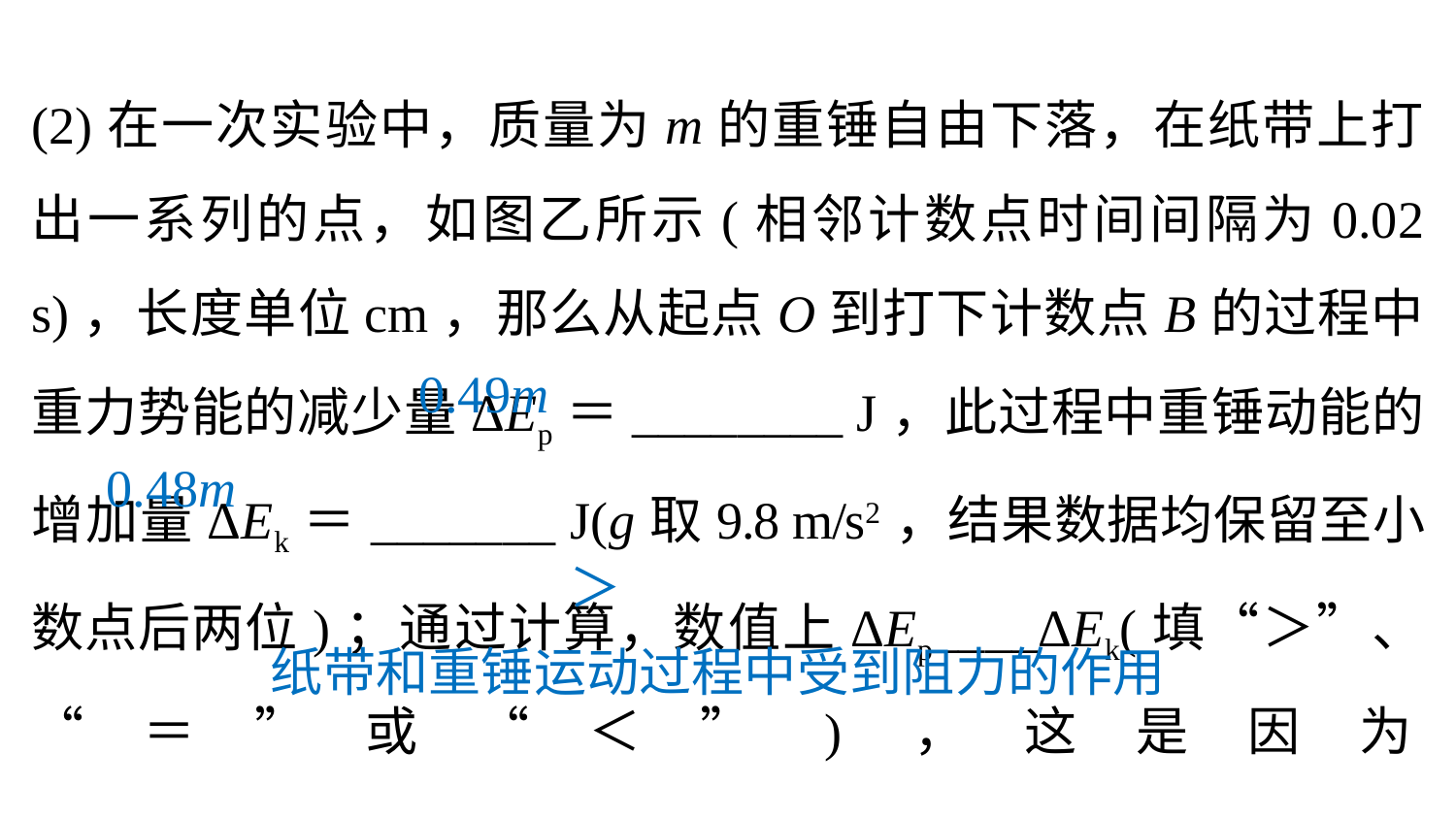

(2)在一次实验中，质量为m的重锤自由下落，在纸带上打出一系列的点，如图乙所示(相邻计数点时间间隔为0.02 s)，长度单位cm，那么从起点O到打下计数点B的过程中重力势能的减少量ΔEp＝________ J，此过程中重锤动能的增加量ΔEk＝_______ J(g取9.8 m/s2，结果数据均保留至小数点后两位)；通过计算，数值上ΔEp____ΔEk(填“＞”、“＝”或“＜”)，这是因为_____________________________________.
0.49m
0.48m
＞
纸带和重锤运动过程中受到阻力的作用